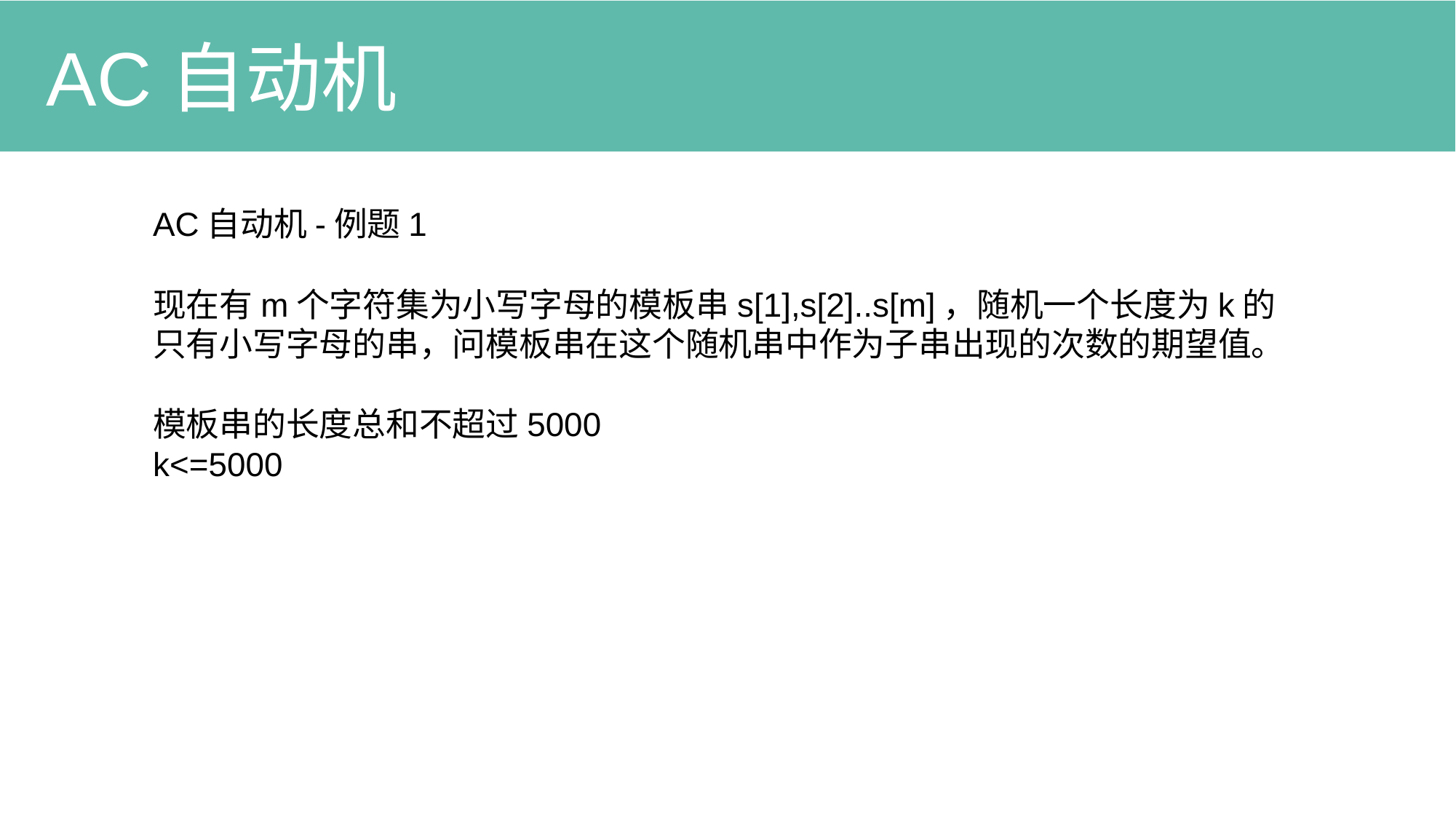

AC自动机
AC自动机-例题1

现在有m个字符集为小写字母的模板串s[1],s[2]..s[m]，随机一个长度为k的只有小写字母的串，问模板串在这个随机串中作为子串出现的次数的期望值。

模板串的长度总和不超过5000
k<=5000